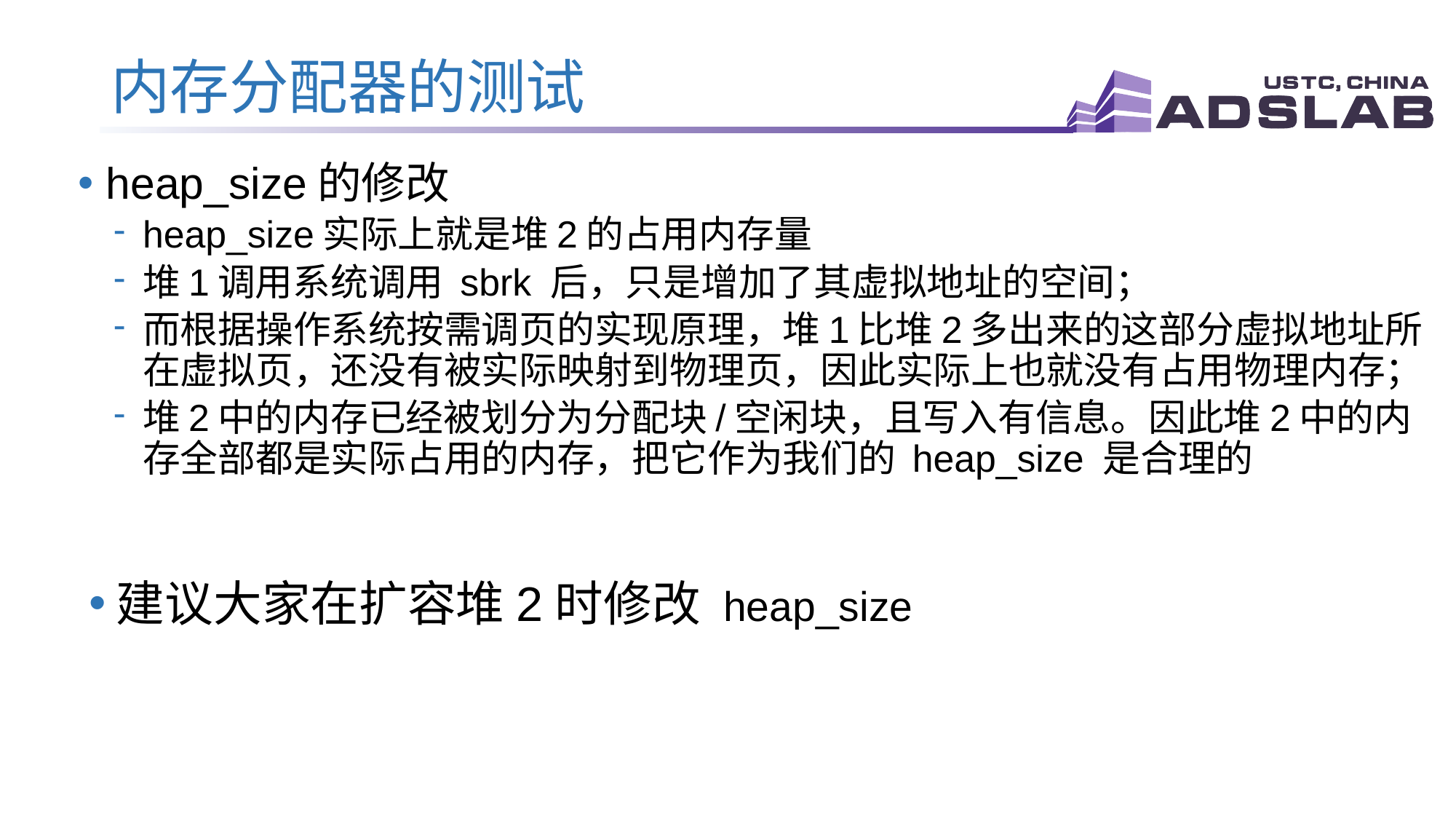

# 内存分配器的测试
heap_size的修改
heap_size实际上就是堆2的占用内存量
堆1调用系统调用 sbrk 后，只是增加了其虚拟地址的空间；
而根据操作系统按需调页的实现原理，堆1比堆2多出来的这部分虚拟地址所在虚拟页，还没有被实际映射到物理页，因此实际上也就没有占用物理内存；
堆2中的内存已经被划分为分配块/空闲块，且写入有信息。因此堆2中的内存全部都是实际占用的内存，把它作为我们的 heap_size 是合理的

建议大家在扩容堆2时修改 heap_size

22